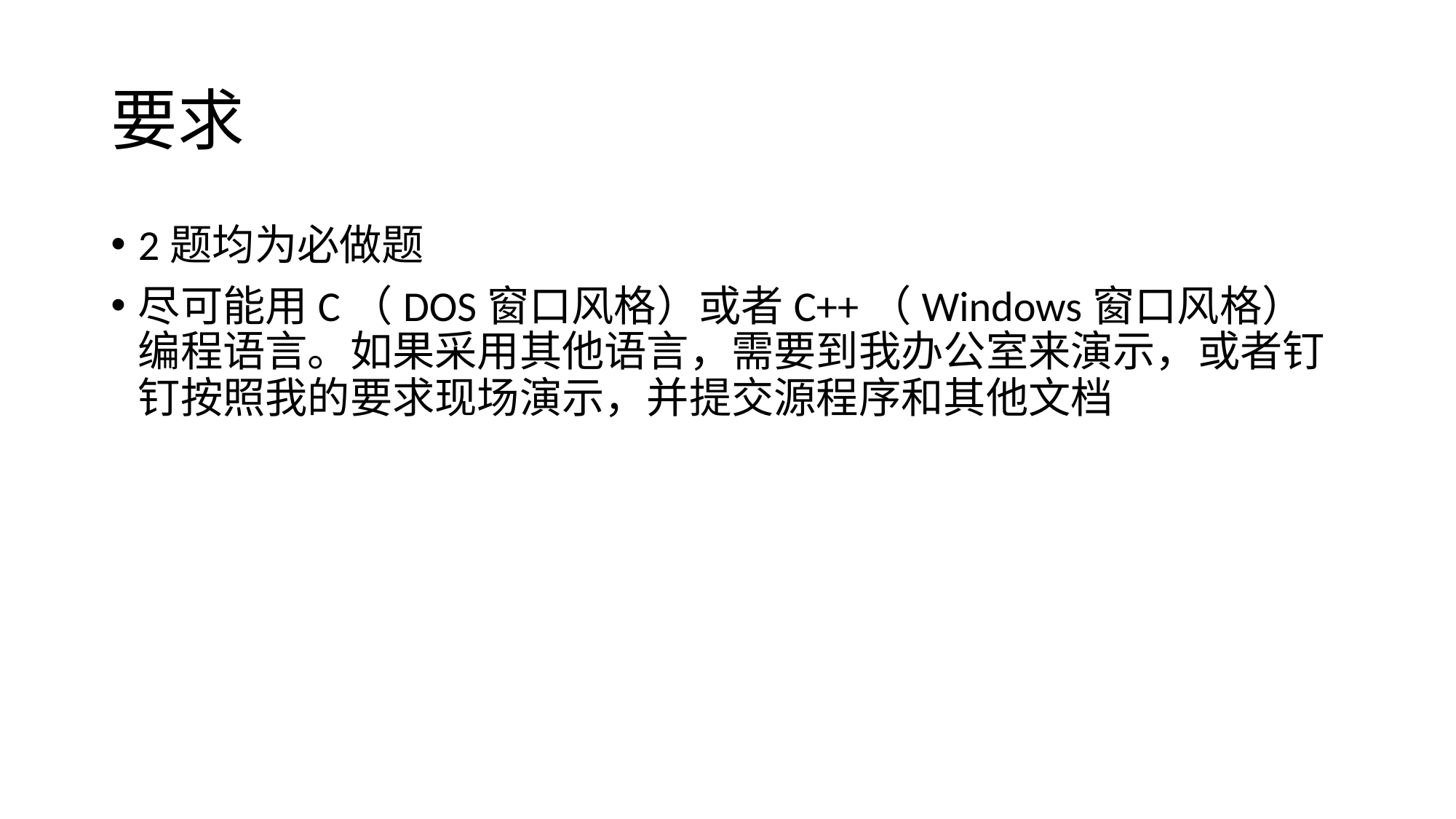

# 要求
2题均为必做题
尽可能用C（DOS窗口风格）或者C++（Windows窗口风格）编程语言。如果采用其他语言，需要到我办公室来演示，或者钉钉按照我的要求现场演示，并提交源程序和其他文档